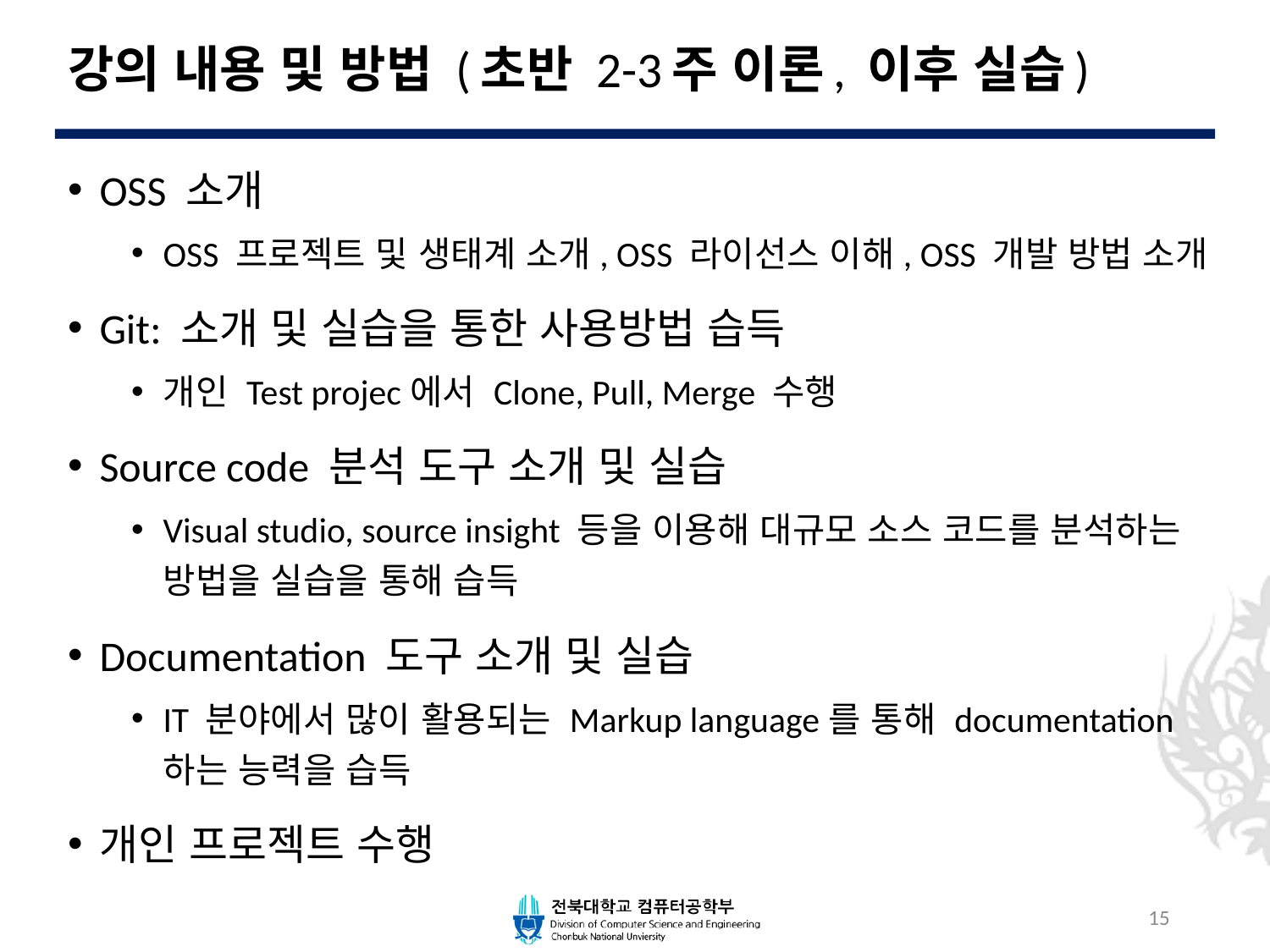

# 강의 내용 및 방법 (초반 2-3주 이론, 이후 실습)
OSS 소개
OSS 프로젝트 및 생태계 소개, OSS 라이선스 이해, OSS 개발 방법 소개
Git: 소개 및 실습을 통한 사용방법 습득
개인 Test projec에서 Clone, Pull, Merge 수행
Source code 분석 도구 소개 및 실습
Visual studio, source insight 등을 이용해 대규모 소스 코드를 분석하는 방법을 실습을 통해 습득
Documentation 도구 소개 및 실습
IT 분야에서 많이 활용되는 Markup language를 통해 documentation 하는 능력을 습득
개인 프로젝트 수행

15